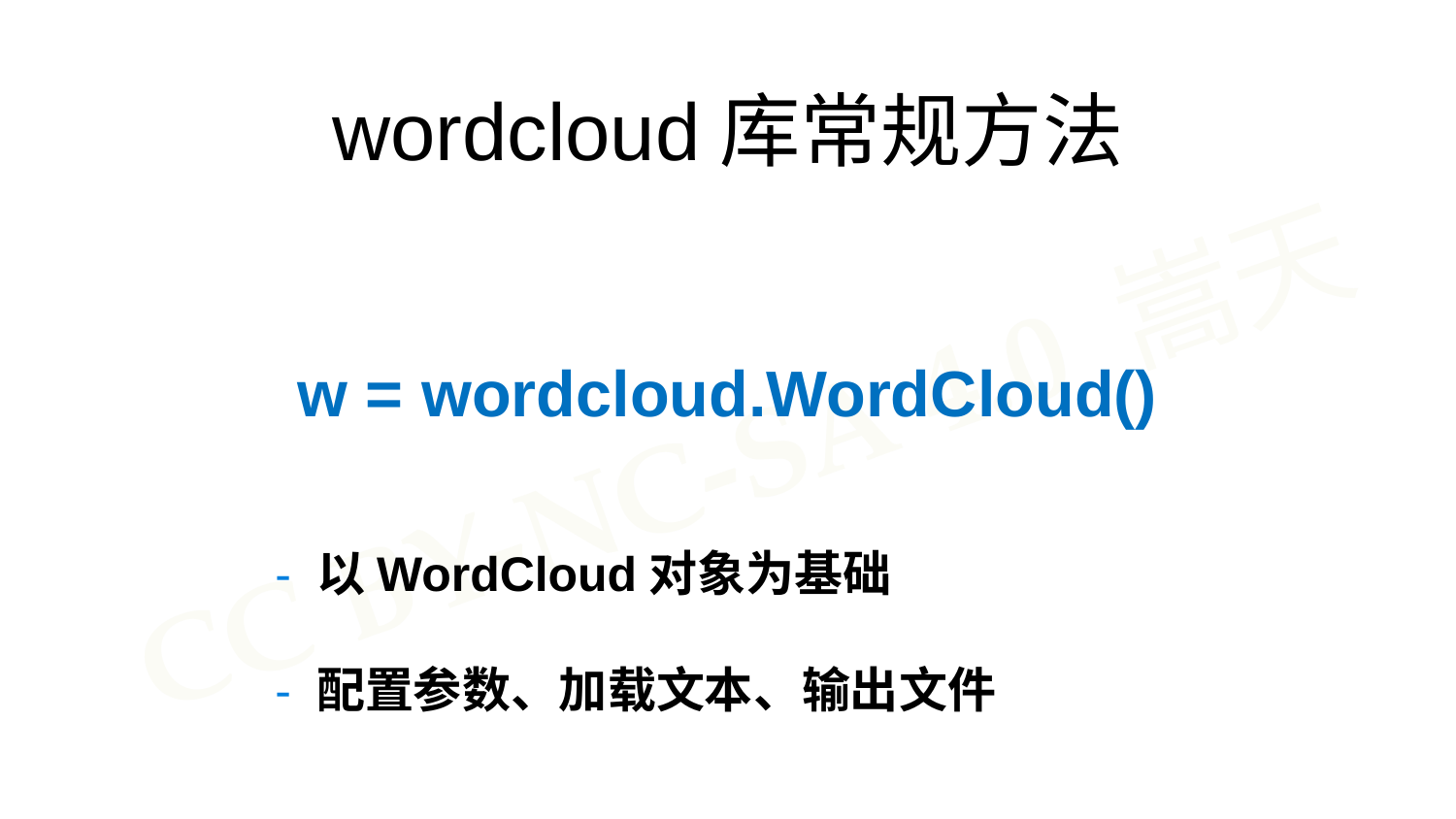

wordcloud库常规方法
w = wordcloud.WordCloud()
- 以WordCloud对象为基础
- 配置参数、加载文本、输出文件